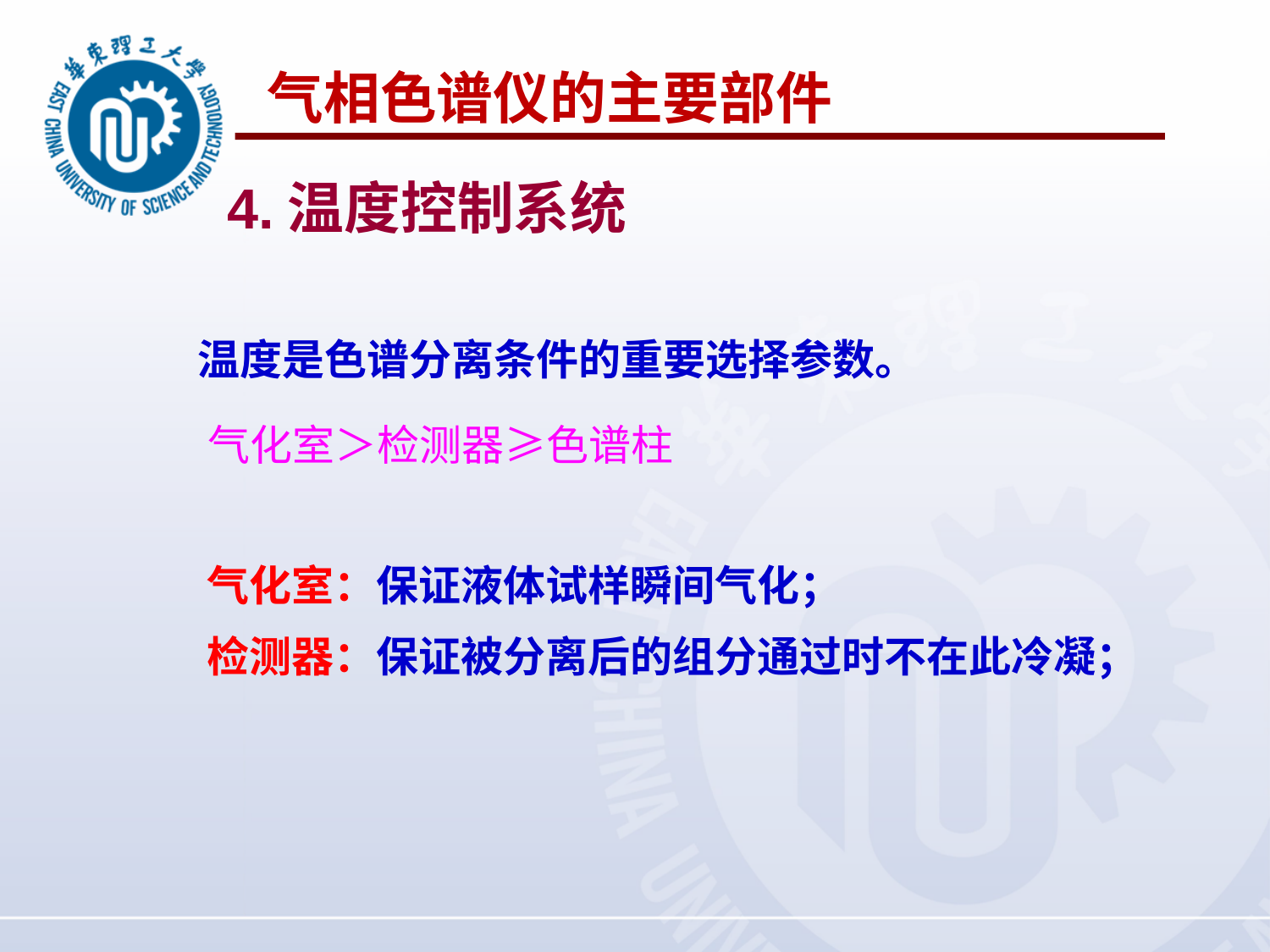

气相色谱仪的主要部件

4.温度控制系统
温度是色谱分离条件的重要选择参数。
气化室＞检测器≥色谱柱
气化室：保证液体试样瞬间气化；
检测器：保证被分离后的组分通过时不在此冷凝；